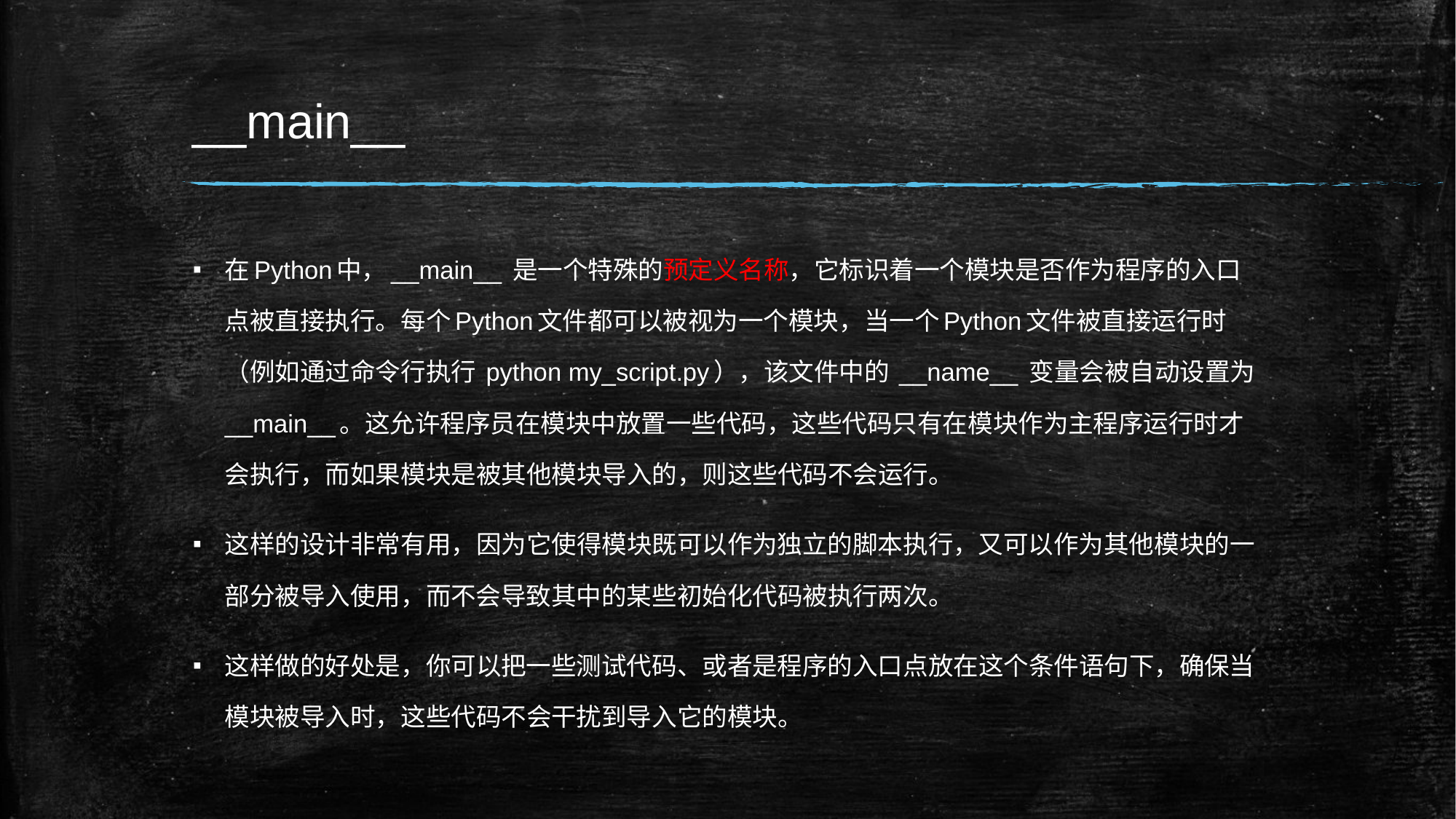

# __main__
在Python中，__main__ 是一个特殊的预定义名称，它标识着一个模块是否作为程序的入口点被直接执行。每个Python文件都可以被视为一个模块，当一个Python文件被直接运行时（例如通过命令行执行 python my_script.py），该文件中的 __name__ 变量会被自动设置为 __main__。这允许程序员在模块中放置一些代码，这些代码只有在模块作为主程序运行时才会执行，而如果模块是被其他模块导入的，则这些代码不会运行。
这样的设计非常有用，因为它使得模块既可以作为独立的脚本执行，又可以作为其他模块的一部分被导入使用，而不会导致其中的某些初始化代码被执行两次。
这样做的好处是，你可以把一些测试代码、或者是程序的入口点放在这个条件语句下，确保当模块被导入时，这些代码不会干扰到导入它的模块。